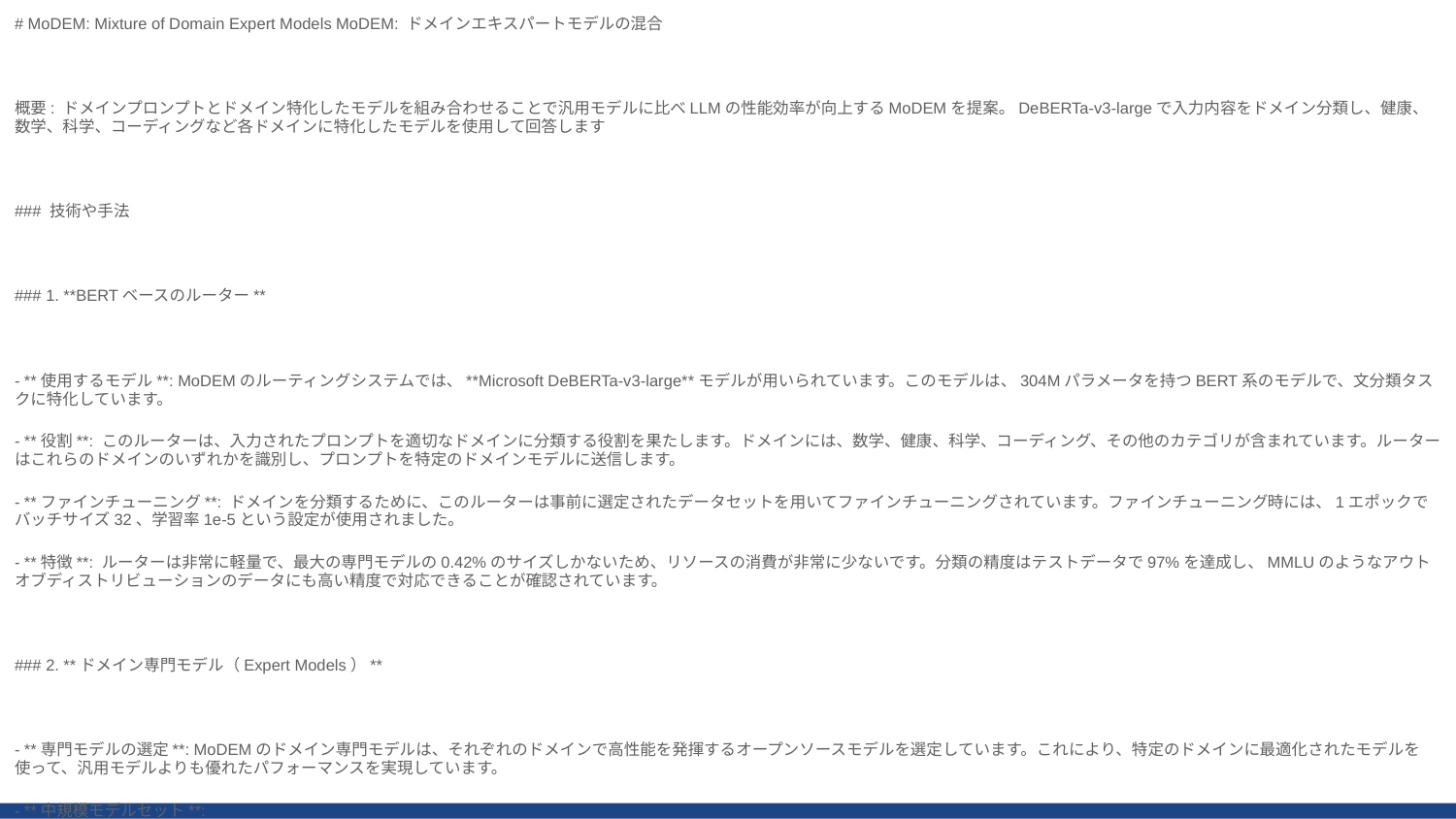

# MoDEM: Mixture of Domain Expert Models MoDEM: ドメインエキスパートモデルの混合

概要: ドメインプロンプトとドメイン特化したモデルを組み合わせることで汎用モデルに比べLLMの性能効率が向上するMoDEMを提案。DeBERTa-v3-largeで入力内容をドメイン分類し、健康、数学、科学、コーディングなど各ドメインに特化したモデルを使用して回答します

### 技術や手法

### 1. **BERTベースのルーター**

- **使用するモデル**: MoDEMのルーティングシステムでは、**Microsoft DeBERTa-v3-large**モデルが用いられています。このモデルは、304Mパラメータを持つBERT系のモデルで、文分類タスクに特化しています。
- **役割**: このルーターは、入力されたプロンプトを適切なドメインに分類する役割を果たします。ドメインには、数学、健康、科学、コーディング、その他のカテゴリが含まれています。ルーターはこれらのドメインのいずれかを識別し、プロンプトを特定のドメインモデルに送信します。
- **ファインチューニング**: ドメインを分類するために、このルーターは事前に選定されたデータセットを用いてファインチューニングされています。ファインチューニング時には、1エポックでバッチサイズ32、学習率1e-5という設定が使用されました。
- **特徴**: ルーターは非常に軽量で、最大の専門モデルの0.42%のサイズしかないため、リソースの消費が非常に少ないです。分類の精度はテストデータで97%を達成し、MMLUのようなアウトオブディストリビューションのデータにも高い精度で対応できることが確認されています。

### 2. **ドメイン専門モデル（Expert Models）**

- **専門モデルの選定**: MoDEMのドメイン専門モデルは、それぞれのドメインで高性能を発揮するオープンソースモデルを選定しています。これにより、特定のドメインに最適化されたモデルを使って、汎用モデルよりも優れたパフォーマンスを実現しています。
- **中規模モデルセット**:
    - **Health**: Palmyra-health-70B
    - **Math**: Qwen2.5-72B-Math-Instruct
    - **Science**: Qwen2.5-72B-Instruct
    - **Coding**: Qwen2.5-72B-Instruct
    - **Other**: Meta-Llama-3.1-70B-Instruct
- **小規模モデルセット**:
    - **Health**: Meta-Llama-3.1-8B-Instruct
    - **Math**: Qwen2.5-Math-7B-Instruct
    - **Science**: Qwen2.5-7B-Instruct
    - **Coding**: Qwen2.5-Coder-7B
    - **Other**: Meta-Llama-3.1-8B-Instruct
- **モデルの特徴**: これらのモデルは、ドメイン特化型の小型モデルであり、特定のタスクに最適化されています。たとえば、数学ドメインではQwen2.5-Mathモデルが優れた性能を発揮し、健康分野ではPalmyra-healthが効果的です。専門モデルは、汎用モデルの同等サイズと比較して、性能が向上しています。

### 3. **評価ベンチマーク**

- **ベンチマークの選定**: MoDEMの性能を評価するために、いくつかの代表的なベンチマークが使用されています。
    - **MMLU**（Massive Multitask Language Understanding）: STEM、社会科学、人文学などの多領域にわたる57科目をカバーし、モデルの幅広い知識を評価する一般的なベンチマークです。
    - **MMLU Pro**: より高度で専門的なトピックを扱うMMLUの拡張版です。
    - **HumanEval**: コード生成能力を評価し、モデルが与えられたプログラミングの問題を解決するかどうかをテストします。
    - **GSM8k**（Grade School Math 8k）: 小学校レベルの数学的推論能力を評価します。
    - **Olympiad Bench**: 国際オリンピアード競技のような高難度の数学や科学の問題を含むベンチマークです。
- **評価方法**: 各ドメインモデルにゼロショット・プロンプトで「chain of thought（思考の連鎖）」を用いたプロンプトを実施し、段階的に問題を解決する形式で評価しています。

### 4. **データセットとトレーニングプロセス**

- **ルーターのトレーニングデータ**: ルーターのトレーニングには、各ドメインの多様なデータセットが使用されました。以下に代表的なデータセットを示します:
    - **Math**: TIGER-Lab/MathInstruct, lighteval/MATH, allenai/math_qa
    - **Health**: nlpaueb/biomrc, iari/HumGen_Clinical_Notes
    - **Science**: bigbio/pubmed_qa, allenai/sciq
    - **Coding**: codeparrot/apps, bigcode/the-stack
    - **Other**: bigscience/P3, wiki_qa
- **合成データ生成**: Llama 3.1 405Bモデルを使用して、実際の会話に近い質問形式を持つ合成データを生成しています。これにより、トレーニングデータの多様性が強化されています。
- **データ量の最適化**: 各ドメインには30,000～100,000件のデータインスタンスを用いてトレーニングし、ドメインごとのバランスを保つようにしています。

### 5. **性能とコストのバランス**

- **ルーターのコスト**: ルーターの推論コストは、トークン100万あたり$0.03と非常に低コストです。
- **中規模MoDEMモデル（73B以下）の性能とコスト比較**:
    - **Llama 3.1 405B**: MMLU 88.6%、推論コスト $5.00/100万トークン
    - **Medium MoDEM**: MMLU 87.7%、推論コスト $0.92/100万トークン
- **小規模MoDEMモデル（8B以下）の性能とコスト比較**:
    - **Llama 3.1 8B**: MMLU 73.0%、推論コスト $0.18/100万トークン
    - **Small MoDEM**: MMLU 76.2%、推論コスト $0.22/100万トークン

### 6. **モジュール化設計と拡張性**

- **モジュール設計**: MoDEMは、専門モデルを個別に最適化できるモジュール設計を採用しています。この設計により、並行開発や新しいモデルの簡単な統合が可能です。
- **ドメインの追加とカスタマイズ**: システムは新しいドメインやモデルの追加が容易であり、ルーターやモデルを調整することで、カスタマイズされた業界向けのソリューションが可能です。
- **階層的ルーティング**: 将来的には、広範なカテゴリに基づいてさらに細分化されたサブドメインのルーティングを実施することで、さらなる精度向上が期待できます。